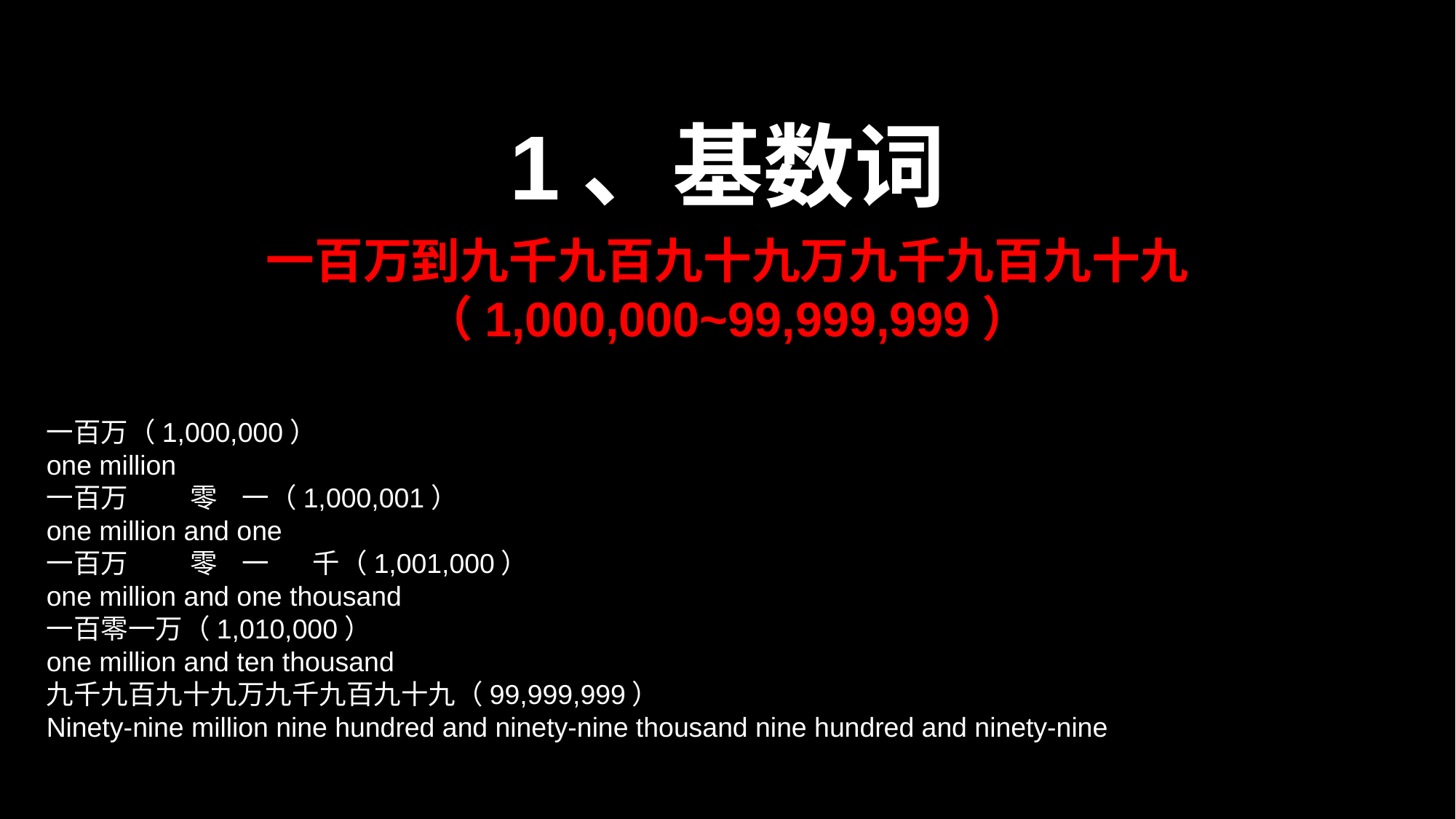

1、基数词
一百万到九千九百九十九万九千九百九十九
（1,000,000~99,999,999）
一百万（1,000,000）
one million
一百万          零    一（1,000,001）
one million and one
一百万          零    一       千（1,001,000）
one million and one thousand
一百零一万（1,010,000）
one million and ten thousand
九千九百九十九万九千九百九十九（99,999,999）
Ninety-nine million nine hundred and ninety-nine thousand nine hundred and ninety-nine